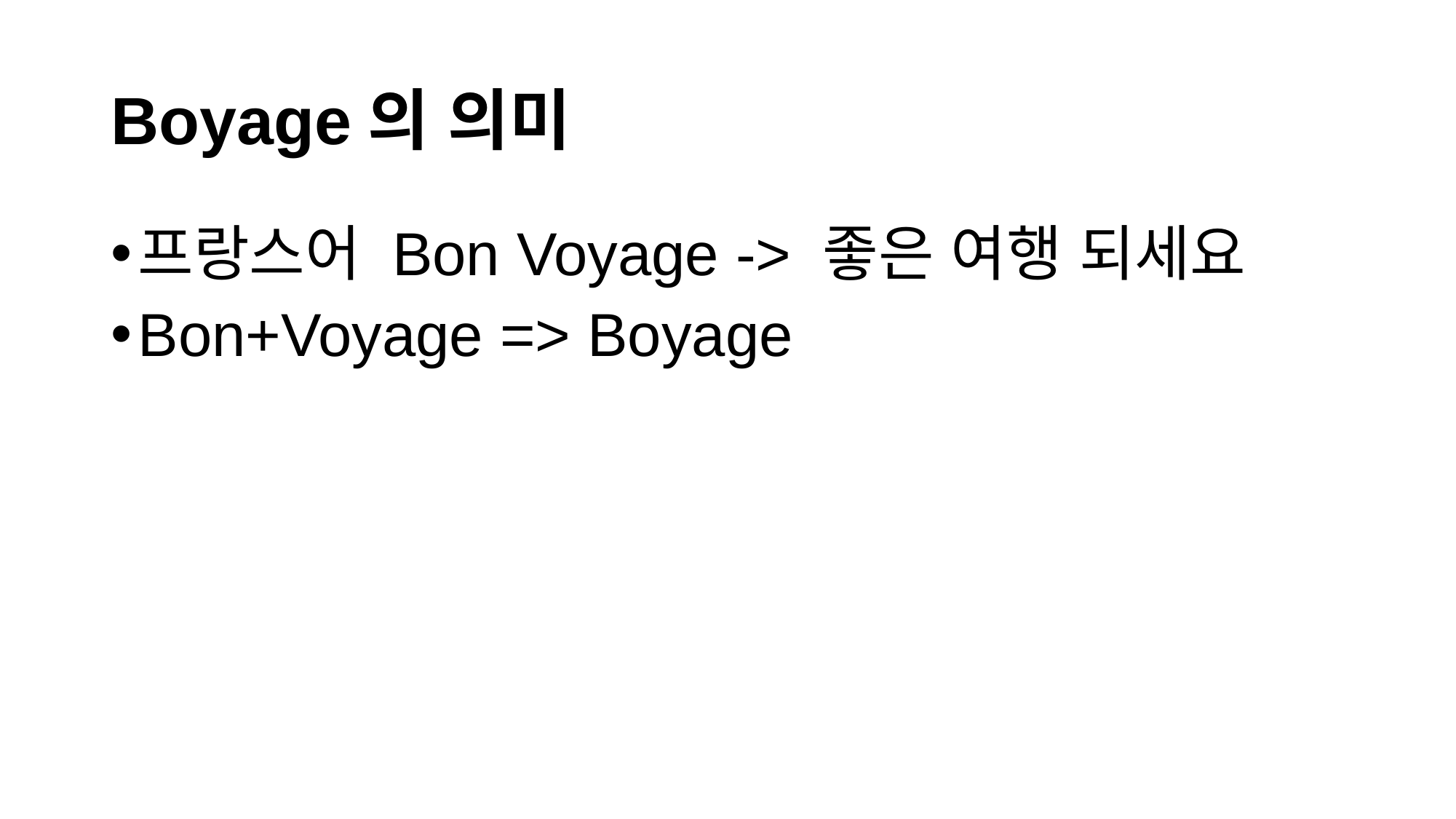

# Boyage의 의미
프랑스어 Bon Voyage -> 좋은 여행 되세요
Bon+Voyage => Boyage